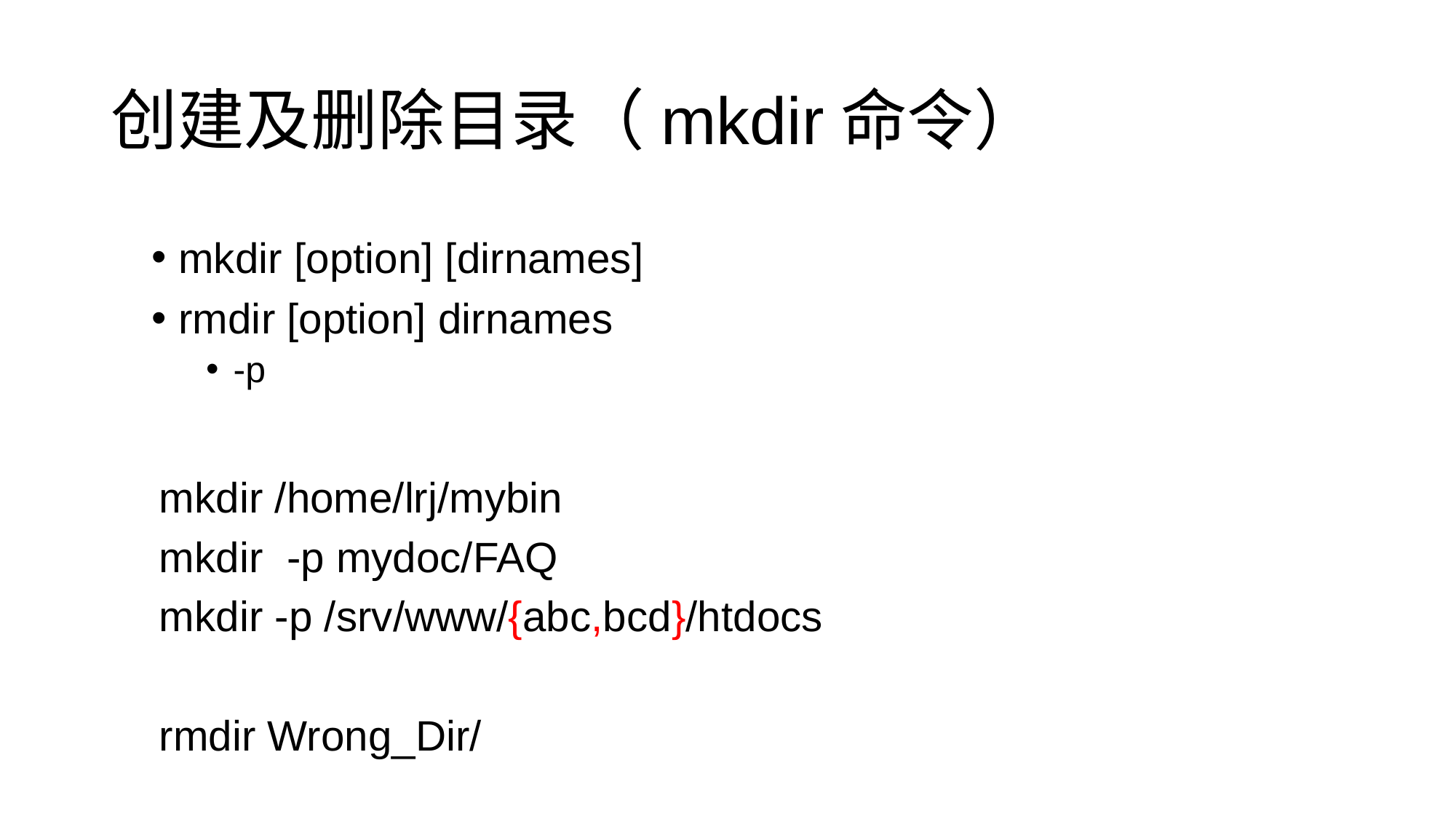

# 创建及删除目录（mkdir命令）
mkdir [option] [dirnames]
rmdir [option] dirnames
-p
mkdir /home/lrj/mybin
mkdir  -p mydoc/FAQ
mkdir -p /srv/www/{abc,bcd}/htdocs

rmdir Wrong_Dir/